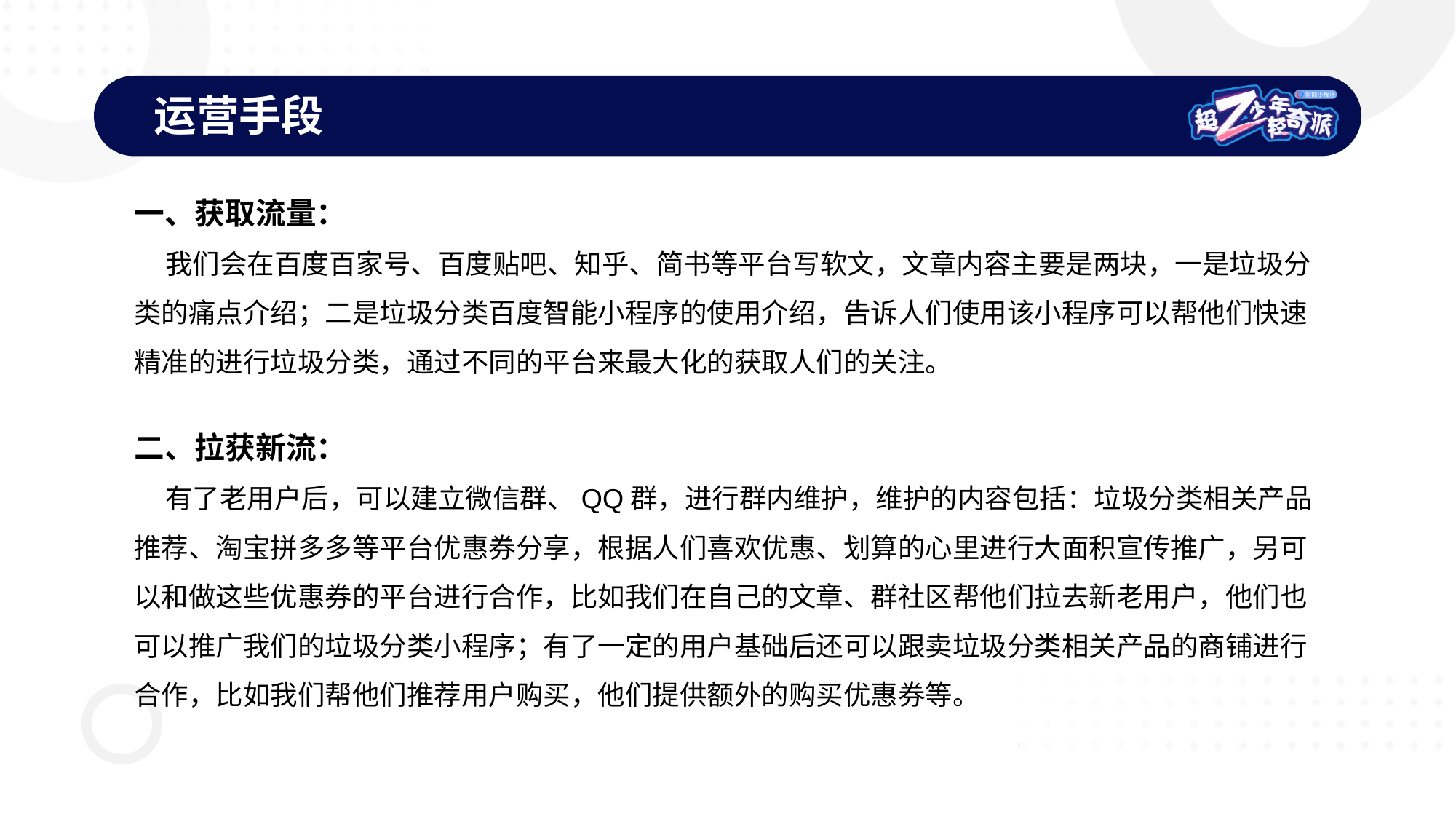

运营手段
一、获取流量：
    我们会在百度百家号、百度贴吧、知乎、简书等平台写软文，文章内容主要是两块，一是垃圾分类的痛点介绍；二是垃圾分类百度智能小程序的使用介绍，告诉人们使用该小程序可以帮他们快速精准的进行垃圾分类，通过不同的平台来最大化的获取人们的关注。

二、拉获新流：
    有了老用户后，可以建立微信群、QQ群，进行群内维护，维护的内容包括：垃圾分类相关产品推荐、淘宝拼多多等平台优惠券分享，根据人们喜欢优惠、划算的心里进行大面积宣传推广，另可以和做这些优惠券的平台进行合作，比如我们在自己的文章、群社区帮他们拉去新老用户，他们也可以推广我们的垃圾分类小程序；有了一定的用户基础后还可以跟卖垃圾分类相关产品的商铺进行合作，比如我们帮他们推荐用户购买，他们提供额外的购买优惠券等。